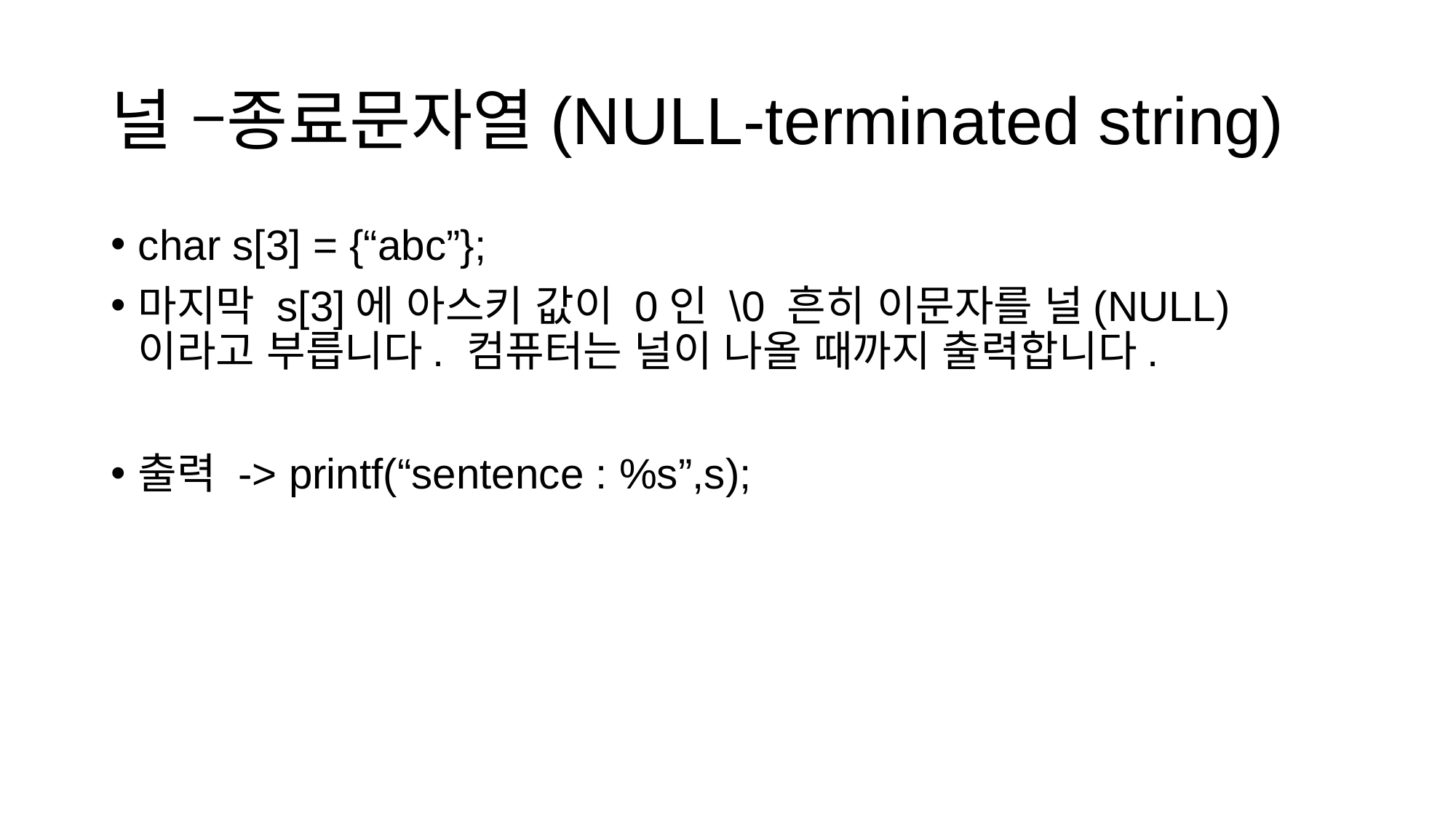

# 널 –종료문자열(NULL-terminated string)
char s[3] = {“abc”};
마지막 s[3]에 아스키 값이 0인 \0 흔히 이문자를 널(NULL) 이라고 부릅니다. 컴퓨터는 널이 나올 때까지 출력합니다.

출력 -> printf(“sentence : %s”,s);